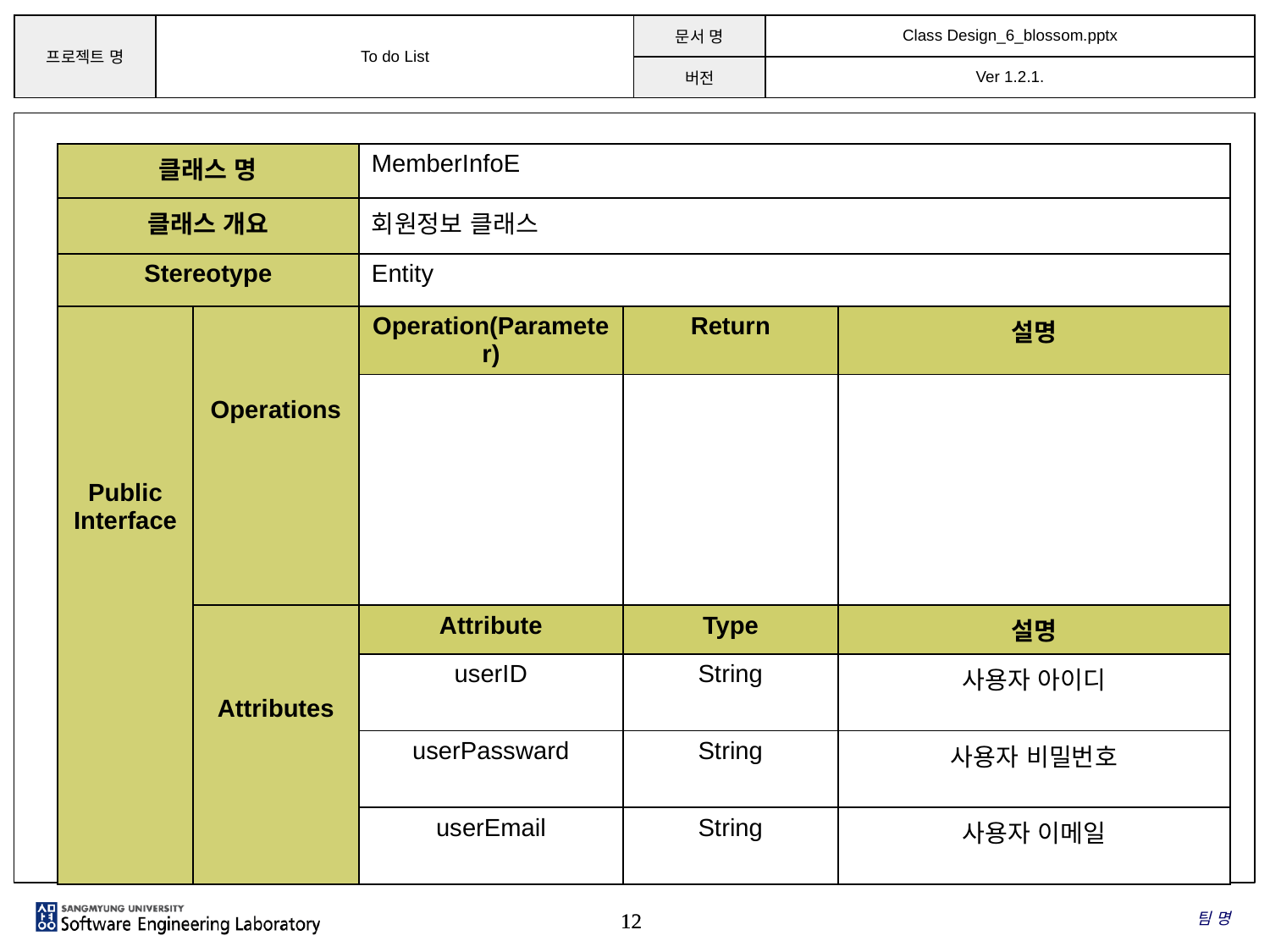

| 클래스 명 |  | MemberInfoE |  |  |
| --- | --- | --- | --- | --- |
| 클래스 개요 |  | 회원정보 클래스 |  |  |
| Stereotype |  | Entity |  |  |
| Public Interface | Operations | Operation(Parameter) | Return | 설명 |
|  |  |  |  |  |
|  | Attributes | Attribute | Type | 설명 |
|  |  | userID | String | 사용자 아이디 |
|  |  | userPassward | String | 사용자 비밀번호 |
|  |  | userEmail | String | 사용자 이메일 |
팀 명